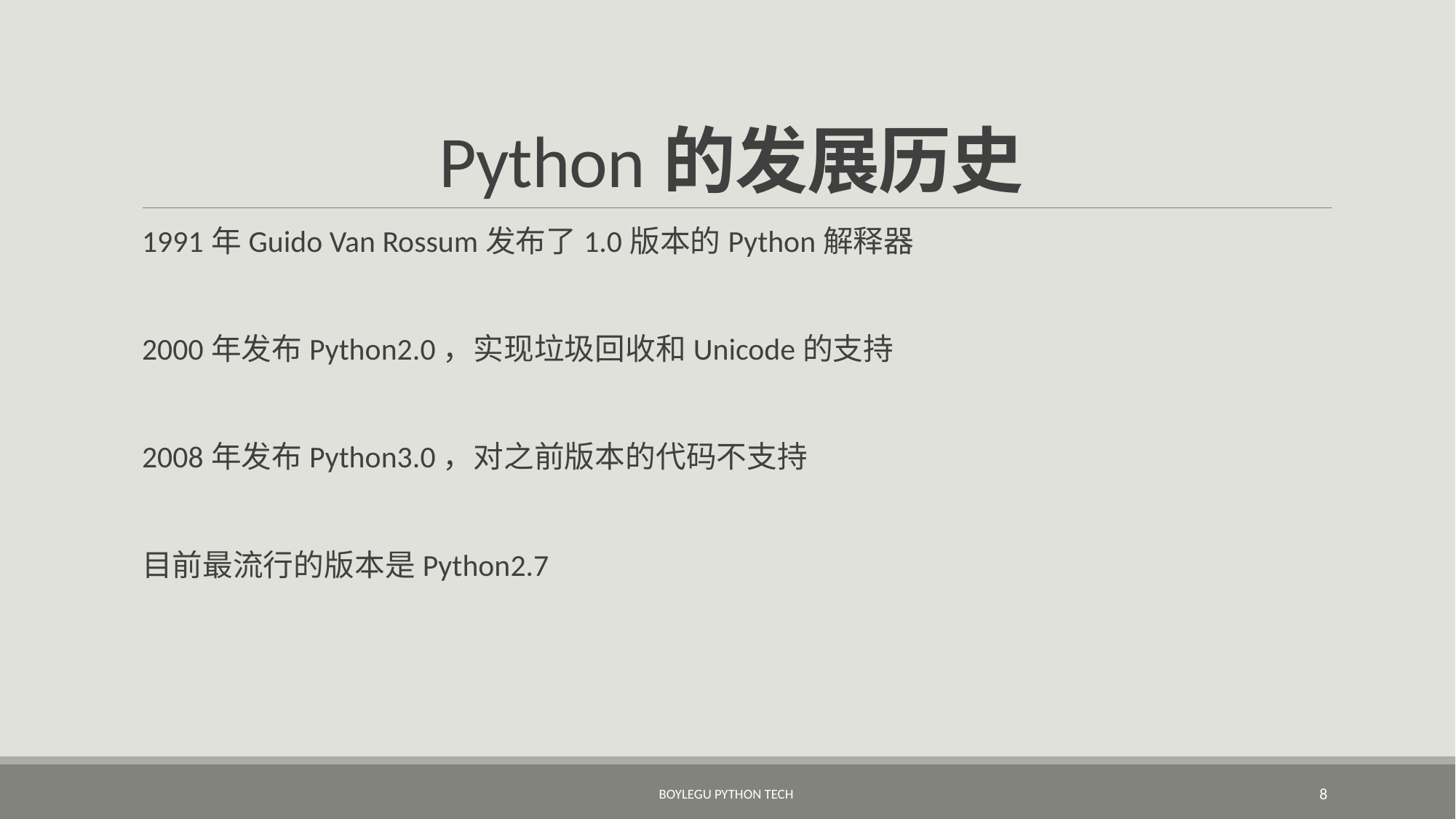

# Python的发展历史
1991年Guido Van Rossum发布了1.0版本的Python解释器

2000年发布Python2.0，实现垃圾回收和Unicode的支持

2008年发布Python3.0，对之前版本的代码不支持

目前最流行的版本是Python2.7
BoyleGu Python Tech
8